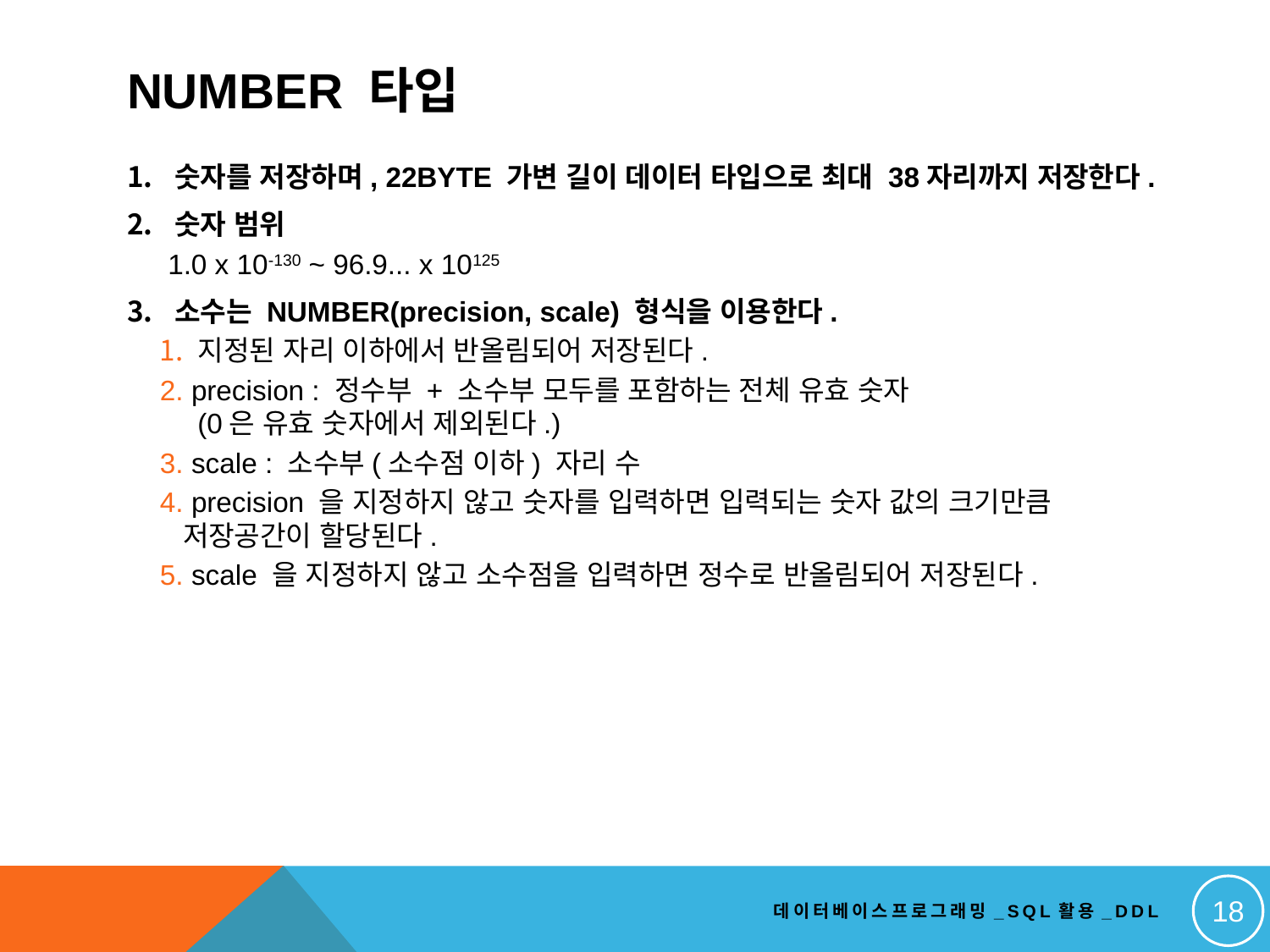

# NUMBER 타입
숫자를 저장하며, 22BYTE 가변 길이 데이터 타입으로 최대 38자리까지 저장한다.
숫자 범위
 1.0 x 10-130 ~ 96.9... x 10125
소수는 NUMBER(precision, scale) 형식을 이용한다.
 지정된 자리 이하에서 반올림되어 저장된다.
 precision : 정수부 + 소수부 모두를 포함하는 전체 유효 숫자
 (0은 유효 숫자에서 제외된다.)
 scale : 소수부(소수점 이하) 자리 수
 precision 을 지정하지 않고 숫자를 입력하면 입력되는 숫자 값의 크기만큼  저장공간이 할당된다.
 scale 을 지정하지 않고 소수점을 입력하면 정수로 반올림되어 저장된다.
18
데이터베이스프로그래밍_SQL활용_DDL